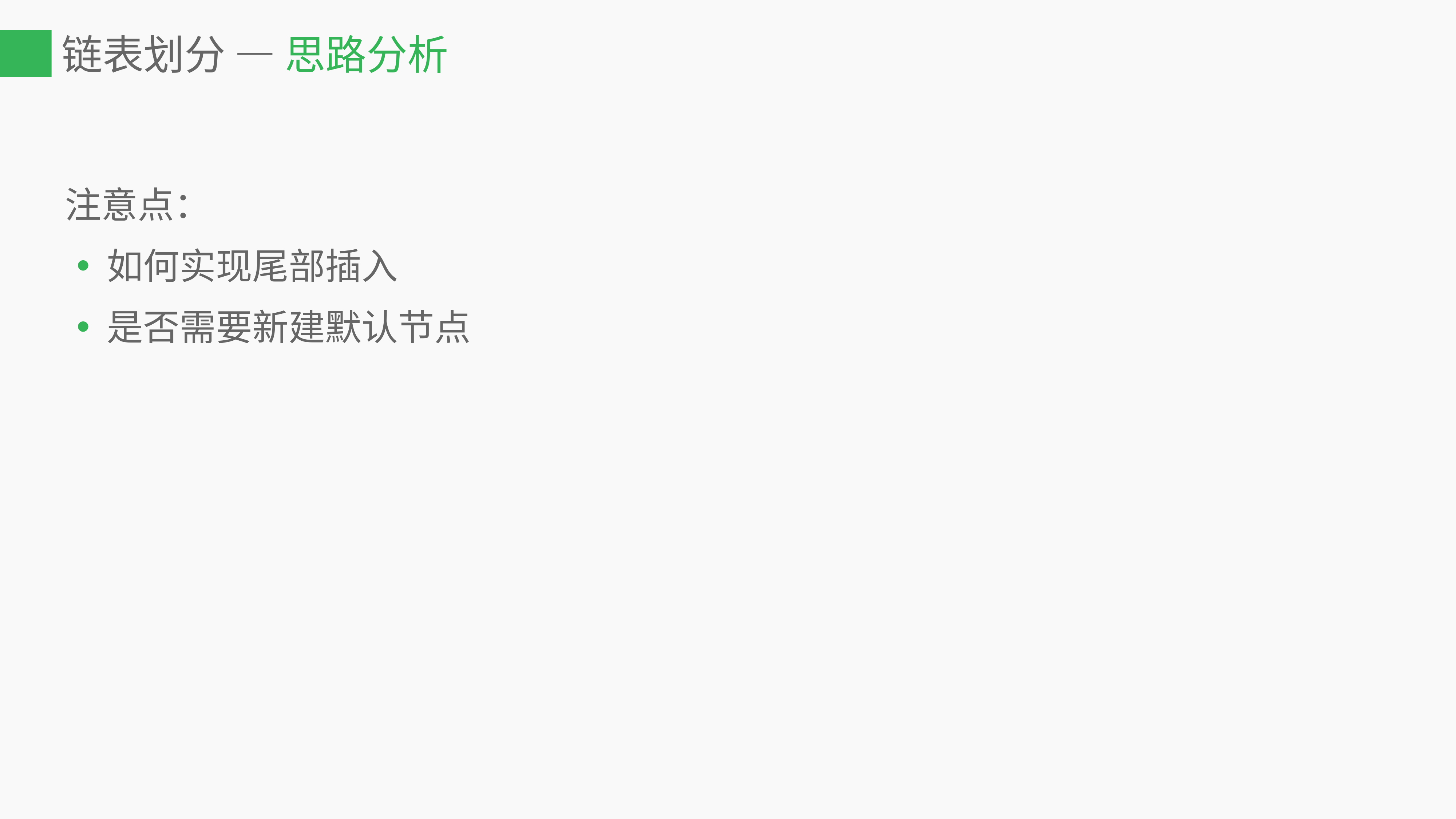

# 链表划分 — 思路分析
注意点：
如何实现尾部插入
是否需要新建默认节点